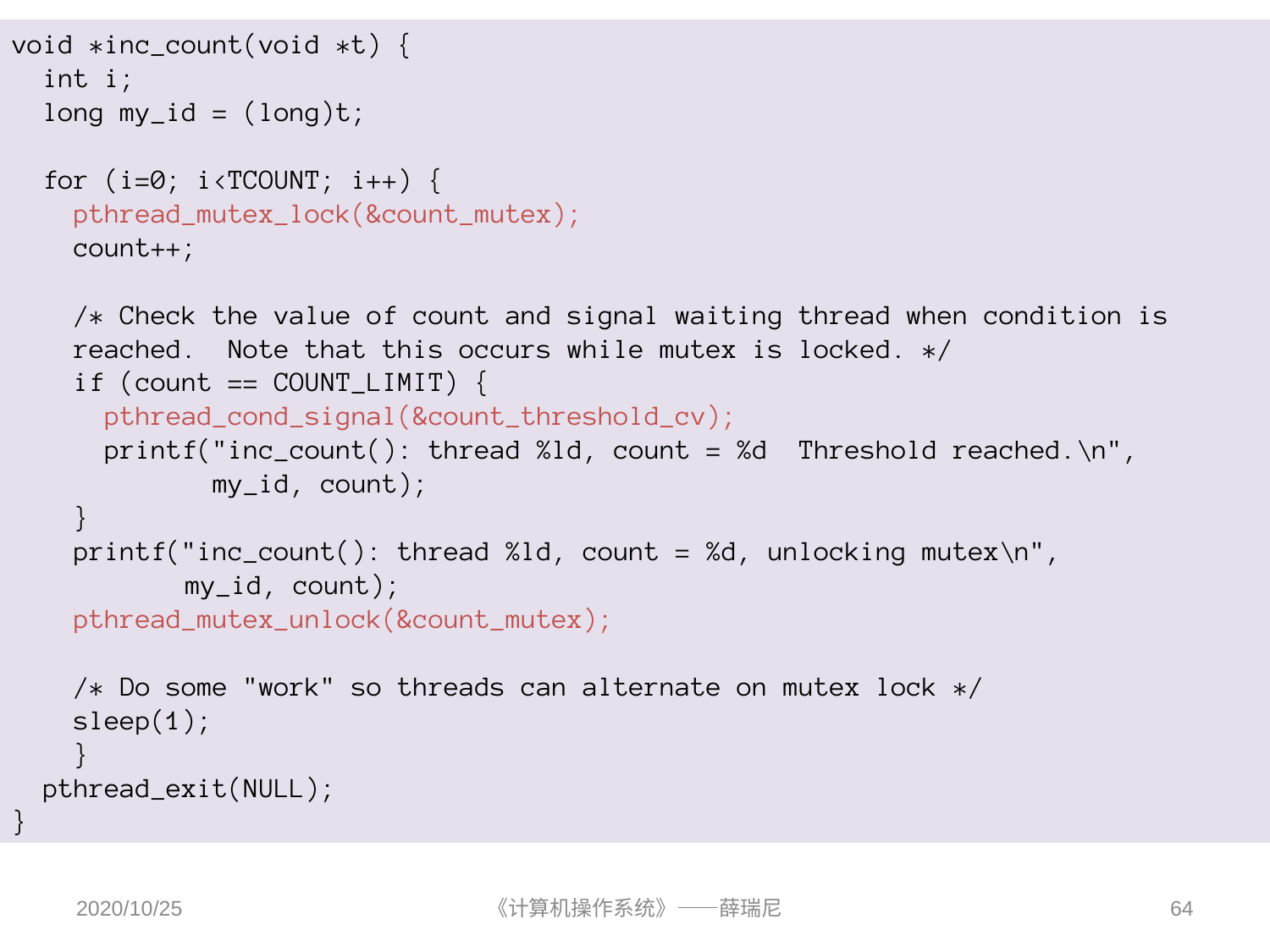

void *inc_count(void *t) {
  int i;
  long my_id = (long)t;

  for (i=0; i<TCOUNT; i++) {
    pthread_mutex_lock(&count_mutex);
    count++;

    /* Check the value of count and signal waiting thread when condition is
    reached.  Note that this occurs while mutex is locked. */
    if (count == COUNT_LIMIT) {
      pthread_cond_signal(&count_threshold_cv);
      printf("inc_count(): thread %ld, count = %d  Threshold reached.\n",
             my_id, count);
    }
    printf("inc_count(): thread %ld, count = %d, unlocking mutex\n",
	   my_id, count);
    pthread_mutex_unlock(&count_mutex);

    /* Do some "work" so threads can alternate on mutex lock */
    sleep(1);
    }
  pthread_exit(NULL);
}
2020/10/25
《计算机操作系统》——薛瑞尼
64